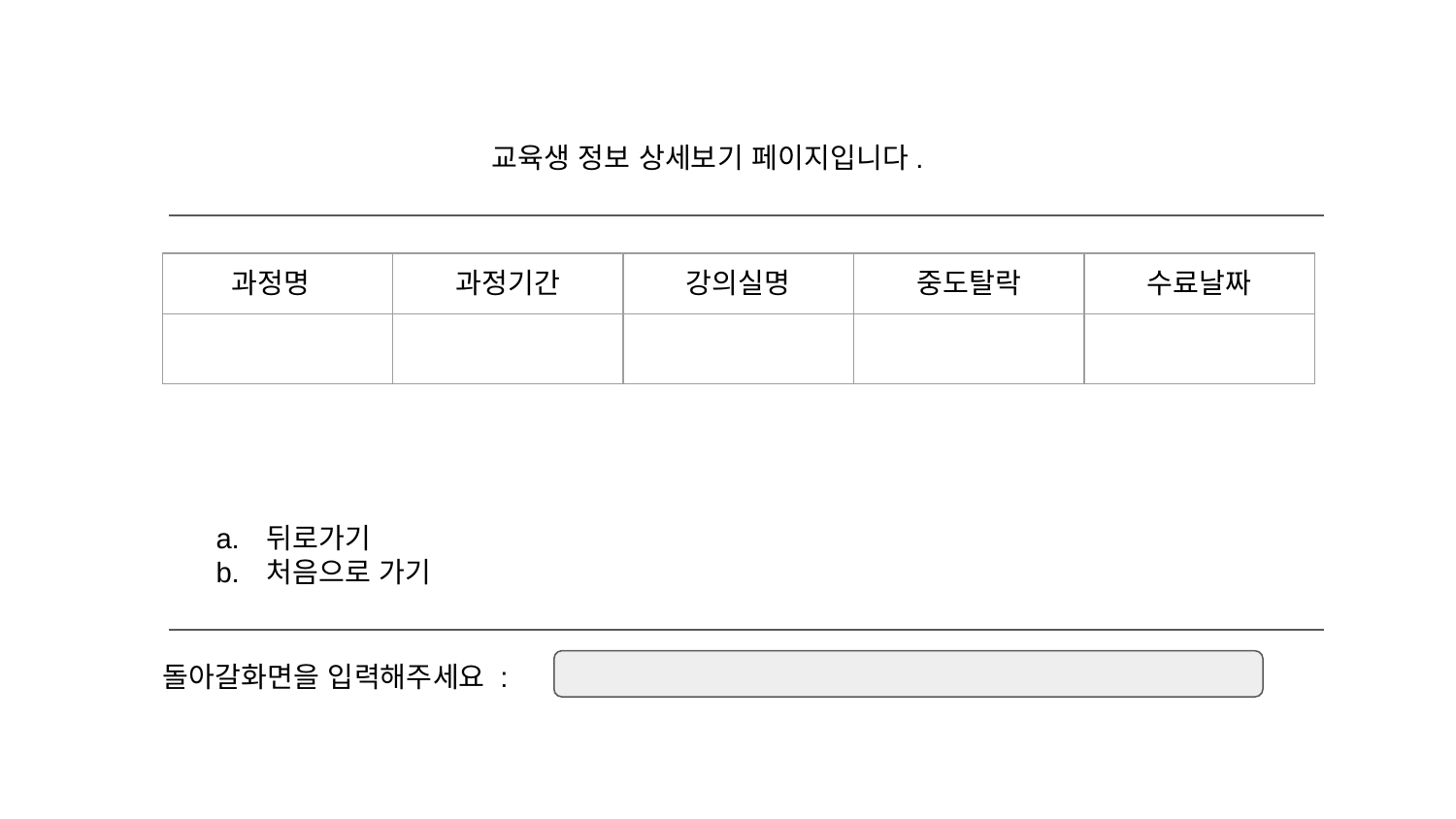

교육생 정보 상세보기 페이지입니다.
| 과정명 | 과정기간 | 강의실명 | 중도탈락 | 수료날짜 |
| --- | --- | --- | --- | --- |
|  |  |  |  |  |

뒤로가기
처음으로 가기
돌아갈화면을 입력해주세요 :